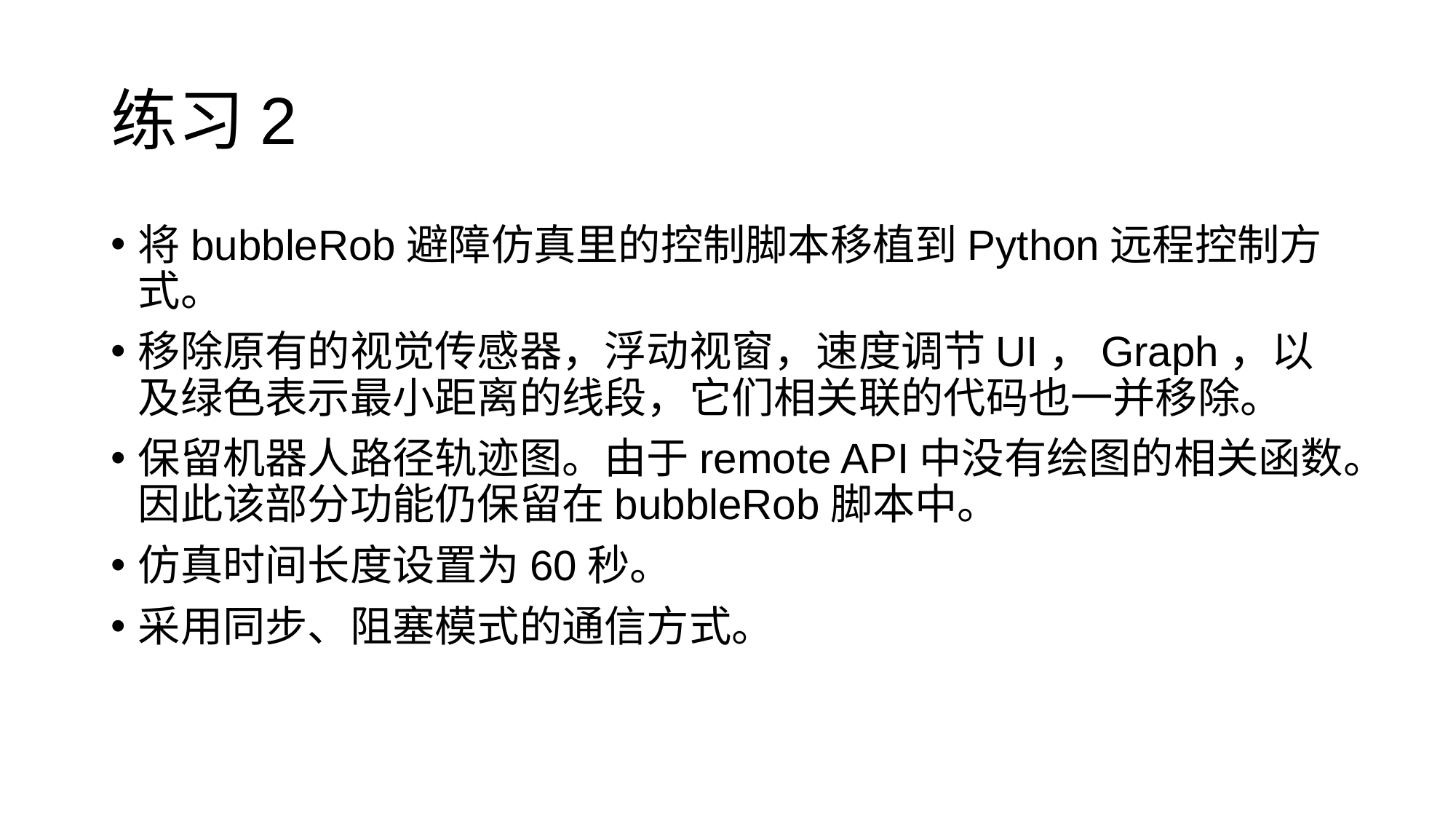

# 练习2
将bubbleRob避障仿真里的控制脚本移植到Python远程控制方式。
移除原有的视觉传感器，浮动视窗，速度调节UI，Graph，以及绿色表示最小距离的线段，它们相关联的代码也一并移除。
保留机器人路径轨迹图。由于remote API中没有绘图的相关函数。因此该部分功能仍保留在bubbleRob脚本中。
仿真时间长度设置为60秒。
采用同步、阻塞模式的通信方式。